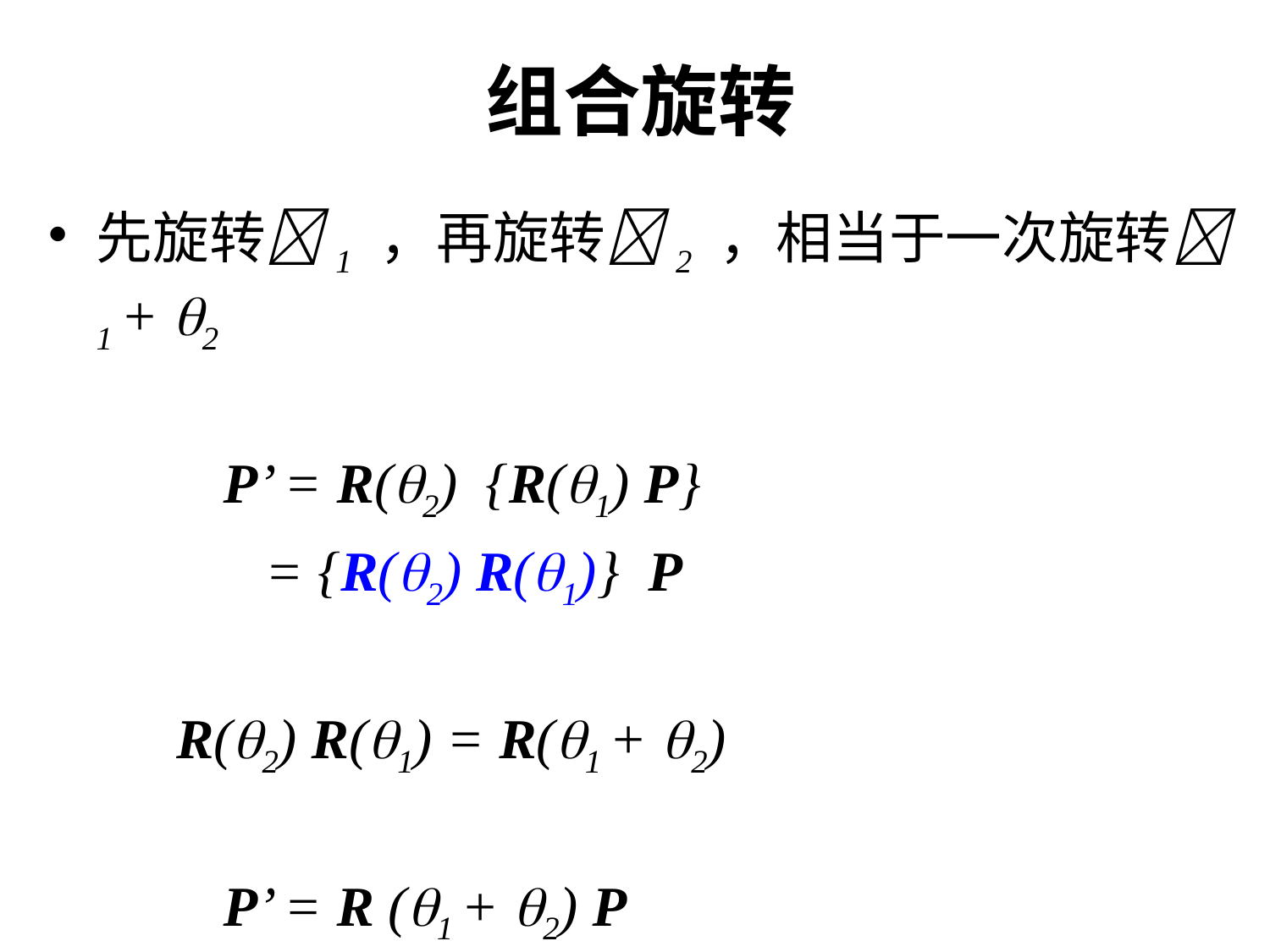

# 组合旋转
先旋转θ1 ，再旋转θ2 ，相当于一次旋转θ1 + θ2

		P’ = R(θ2)  {R(θ1) P}
		   = {R(θ2) R(θ1)}  P

         R(θ2) R(θ1) = R(θ1 + θ2)

		P’ = R (θ1 + θ2) P